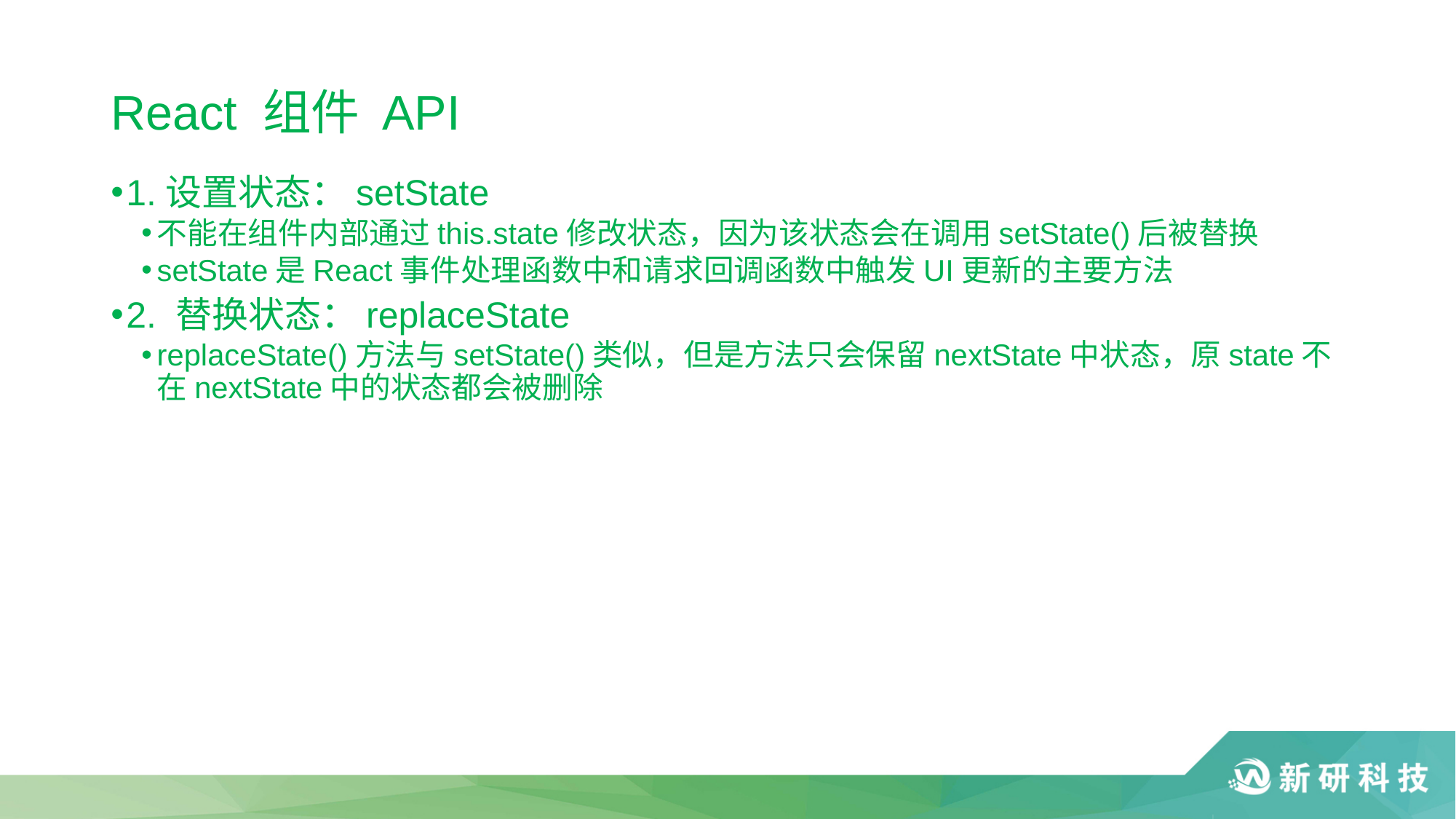

# React 组件 API
1.设置状态：setState
不能在组件内部通过this.state修改状态，因为该状态会在调用setState()后被替换
setState是React事件处理函数中和请求回调函数中触发UI更新的主要方法
2. 替换状态：replaceState
replaceState()方法与setState()类似，但是方法只会保留nextState中状态，原state不在nextState中的状态都会被删除